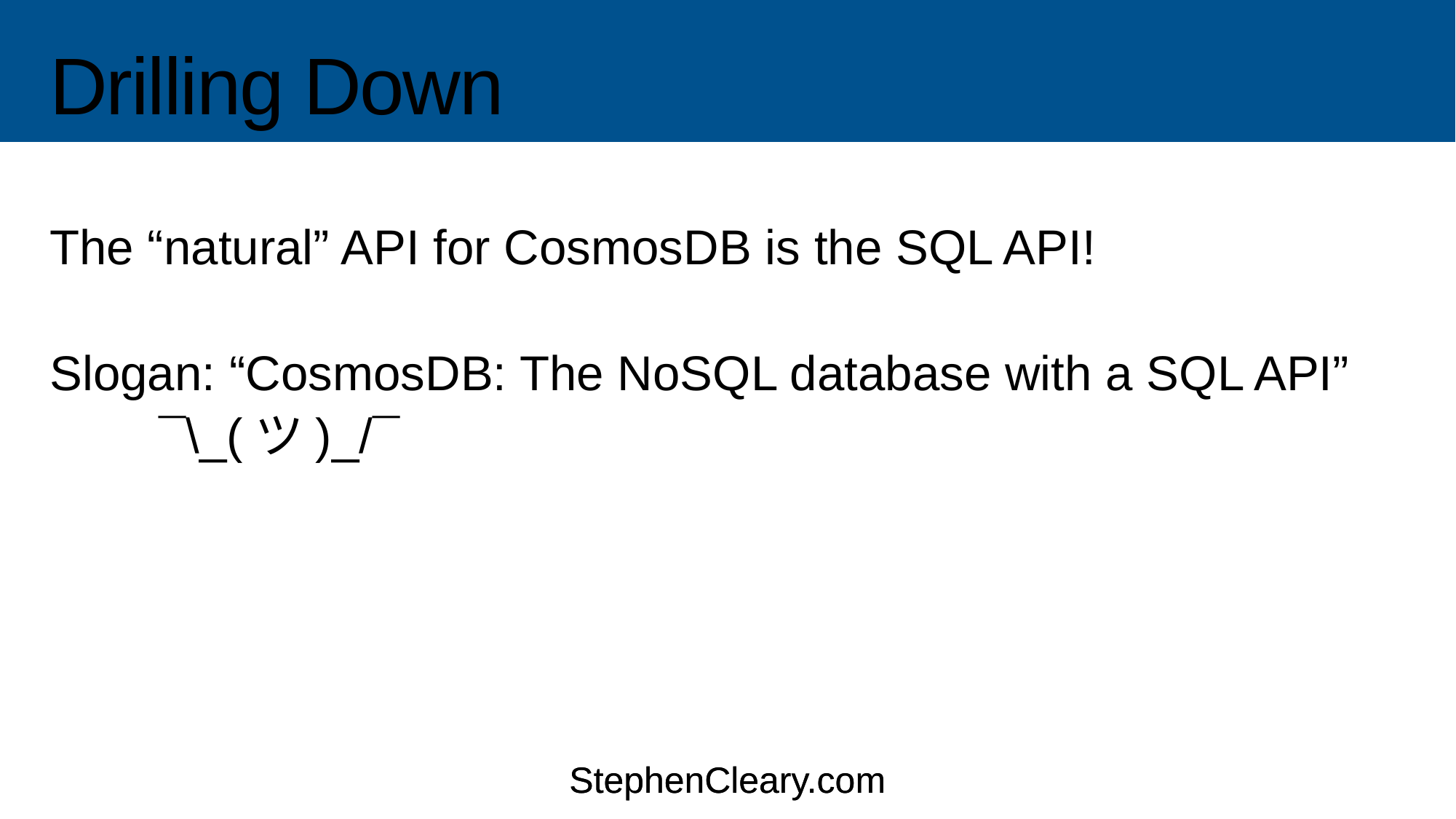

# Drilling Down

The “natural” API for CosmosDB is the SQL API!

Slogan: “CosmosDB: The NoSQL database with a SQL API”
	¯\_(ツ)_/¯